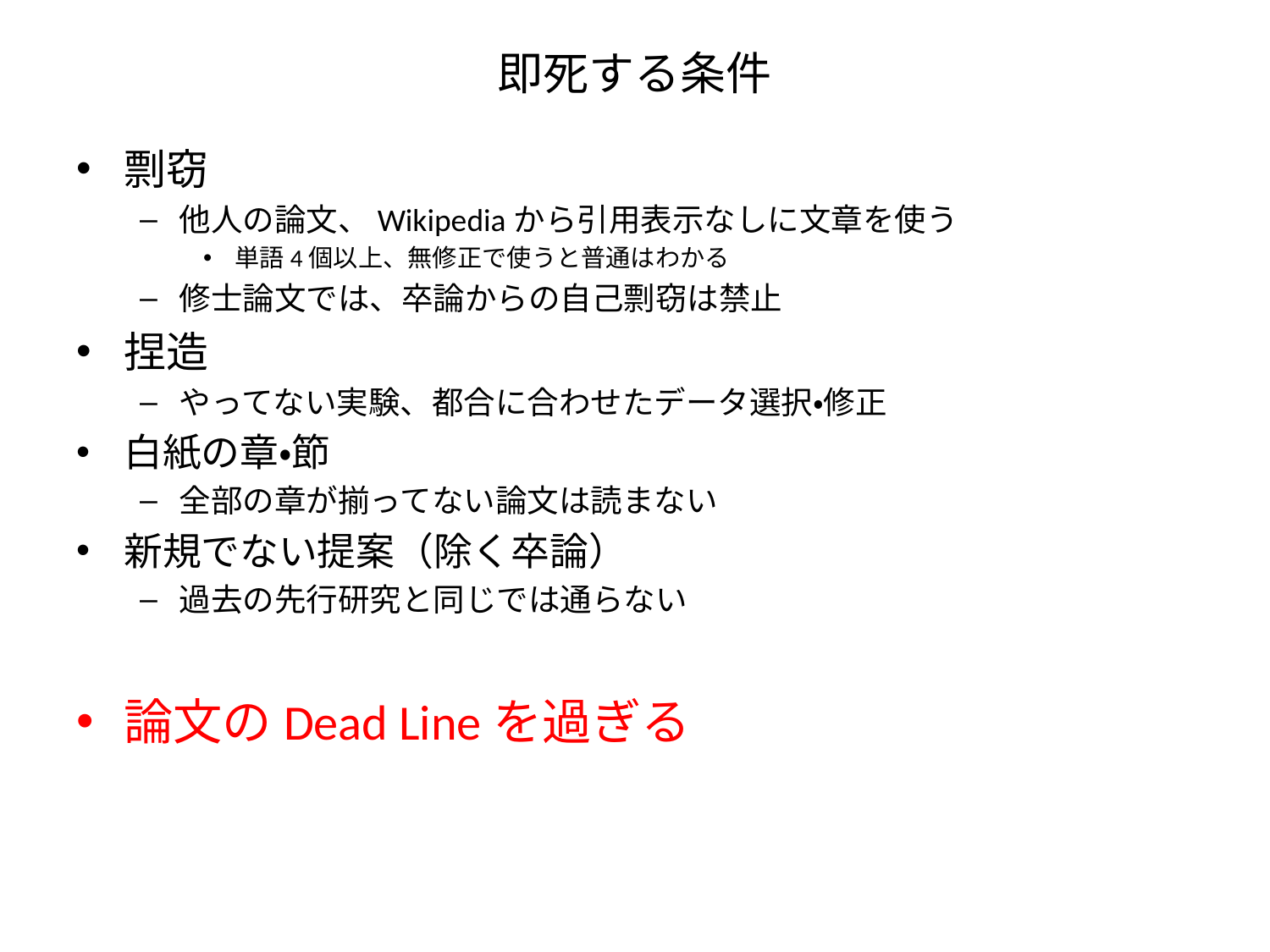

# 即死する条件
剽窃
他人の論文、Wikipediaから引用表示なしに文章を使う
単語4個以上、無修正で使うと普通はわかる
修士論文では、卒論からの自己剽窃は禁止
捏造
やってない実験、都合に合わせたデータ選択・修正
白紙の章・節
全部の章が揃ってない論文は読まない
新規でない提案（除く卒論）
過去の先行研究と同じでは通らない

論文のDead Lineを過ぎる